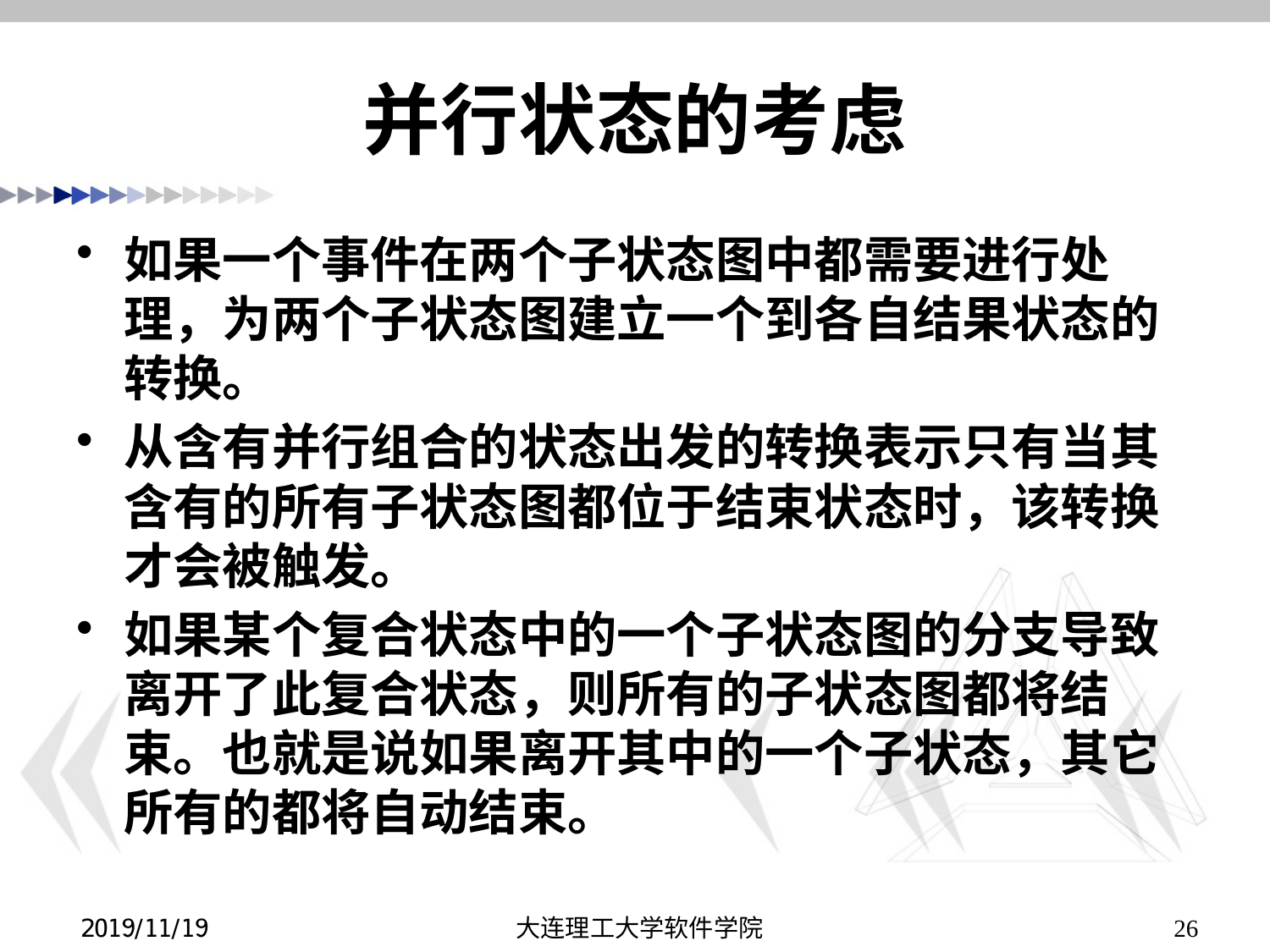

# 并行状态的考虑
如果一个事件在两个子状态图中都需要进行处理，为两个子状态图建立一个到各自结果状态的转换。
从含有并行组合的状态出发的转换表示只有当其含有的所有子状态图都位于结束状态时，该转换才会被触发。
如果某个复合状态中的一个子状态图的分支导致离开了此复合状态，则所有的子状态图都将结束。也就是说如果离开其中的一个子状态，其它所有的都将自动结束。

2019/11/19
大连理工大学软件学院
26